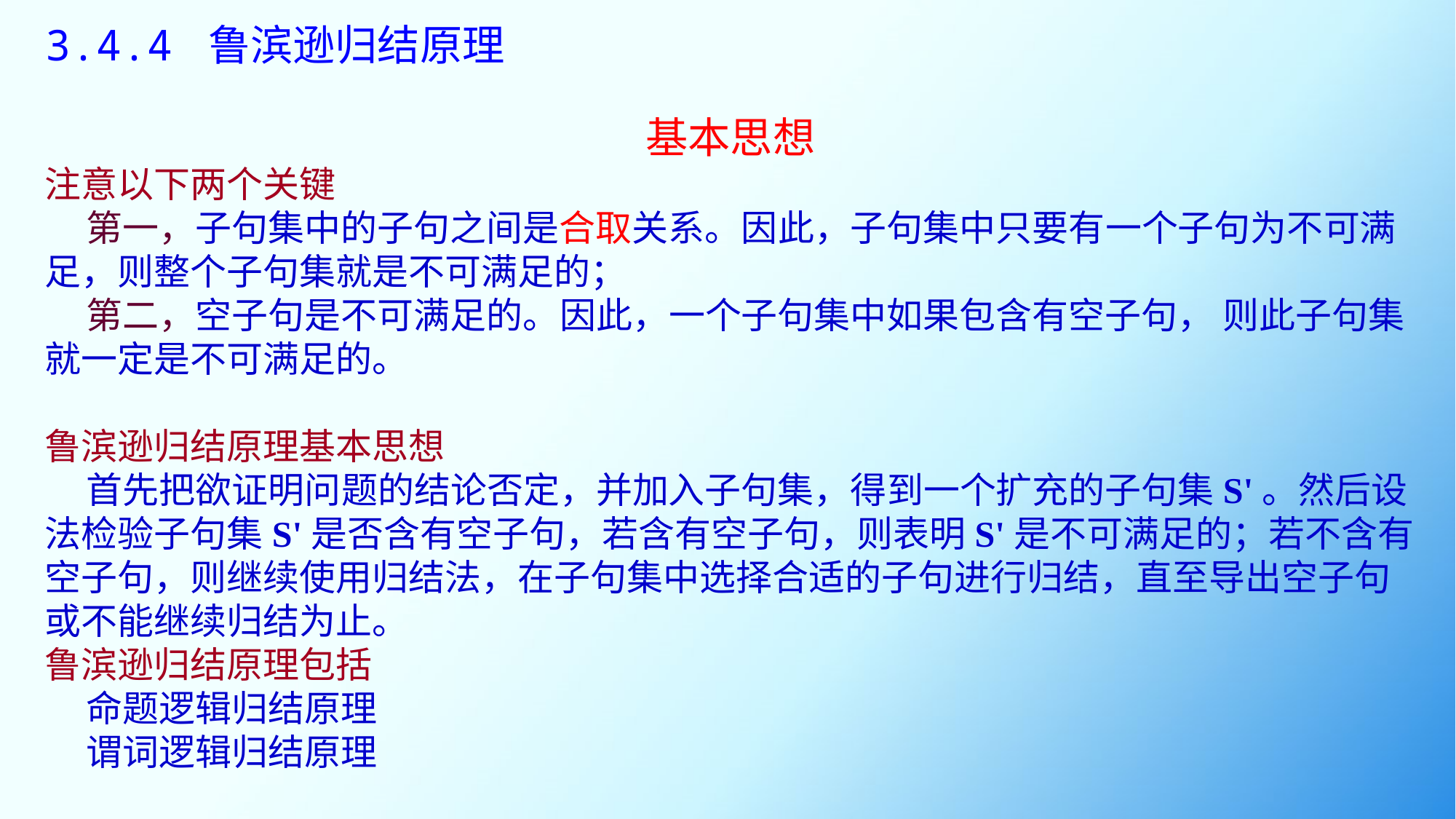

# 3.4.4 鲁滨逊归结原理
基本思想
注意以下两个关键
    第一，子句集中的子句之间是合取关系。因此，子句集中只要有一个子句为不可满足，则整个子句集就是不可满足的；
    第二，空子句是不可满足的。因此，一个子句集中如果包含有空子句， 则此子句集就一定是不可满足的。

鲁滨逊归结原理基本思想
    首先把欲证明问题的结论否定，并加入子句集，得到一个扩充的子句集S'。然后设法检验子句集S'是否含有空子句，若含有空子句，则表明S'是不可满足的；若不含有空子句，则继续使用归结法，在子句集中选择合适的子句进行归结，直至导出空子句或不能继续归结为止。
鲁滨逊归结原理包括
    命题逻辑归结原理
    谓词逻辑归结原理